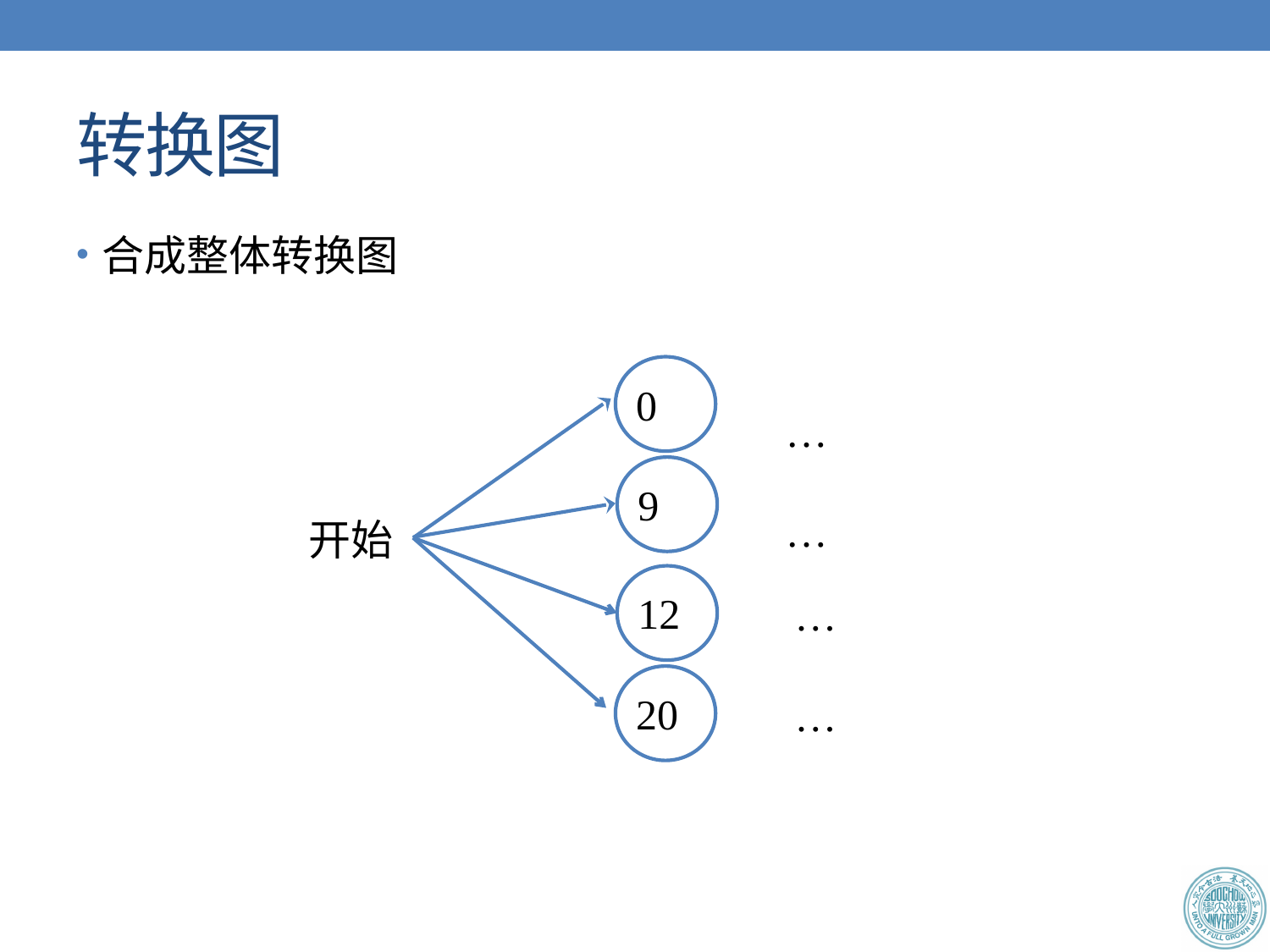

# 转换图
合成整体转换图

0

9

开始
12
20
…
…
…
…